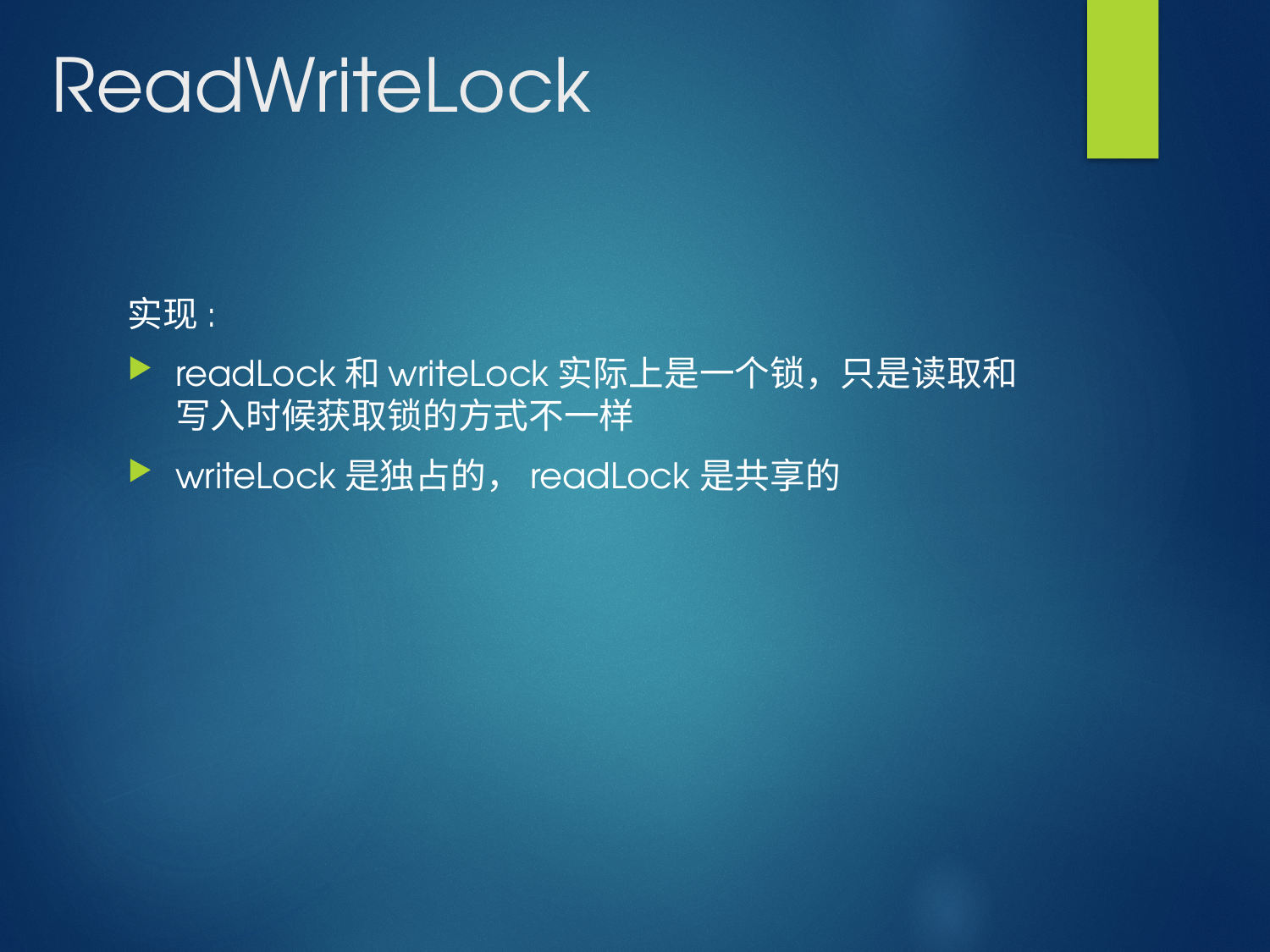

# ReadWriteLock
实现:
readLock和writeLock实际上是一个锁，只是读取和写入时候获取锁的方式不一样
writeLock是独占的，readLock是共享的